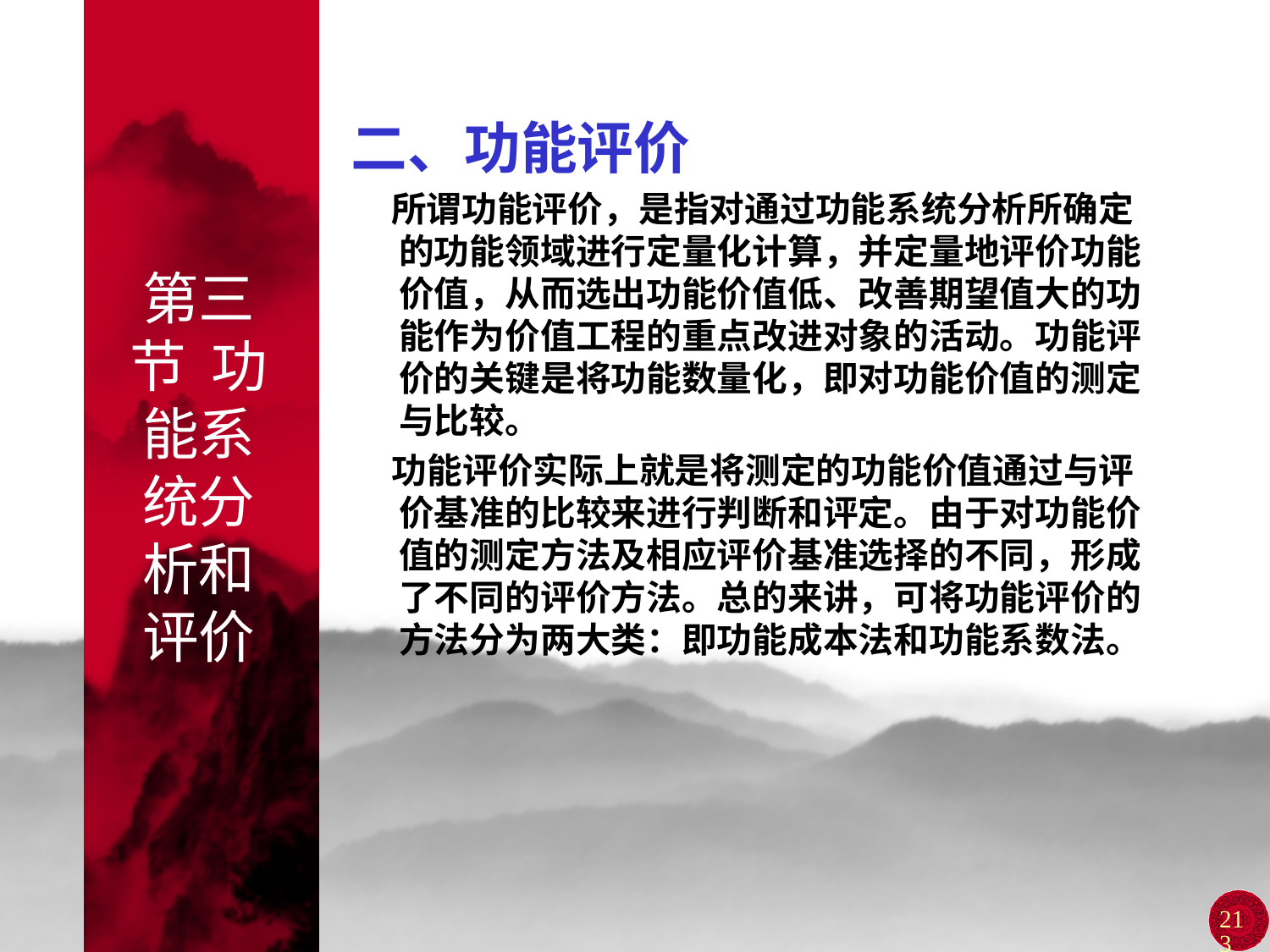

# 第三节  功能系统分析和评价
二、功能评价
    所谓功能评价，是指对通过功能系统分析所确定的功能领域进行定量化计算，并定量地评价功能价值，从而选出功能价值低、改善期望值大的功能作为价值工程的重点改进对象的活动。功能评价的关键是将功能数量化，即对功能价值的测定与比较。
    功能评价实际上就是将测定的功能价值通过与评价基准的比较来进行判断和评定。由于对功能价值的测定方法及相应评价基准选择的不同，形成了不同的评价方法。总的来讲，可将功能评价的方法分为两大类：即功能成本法和功能系数法。
213